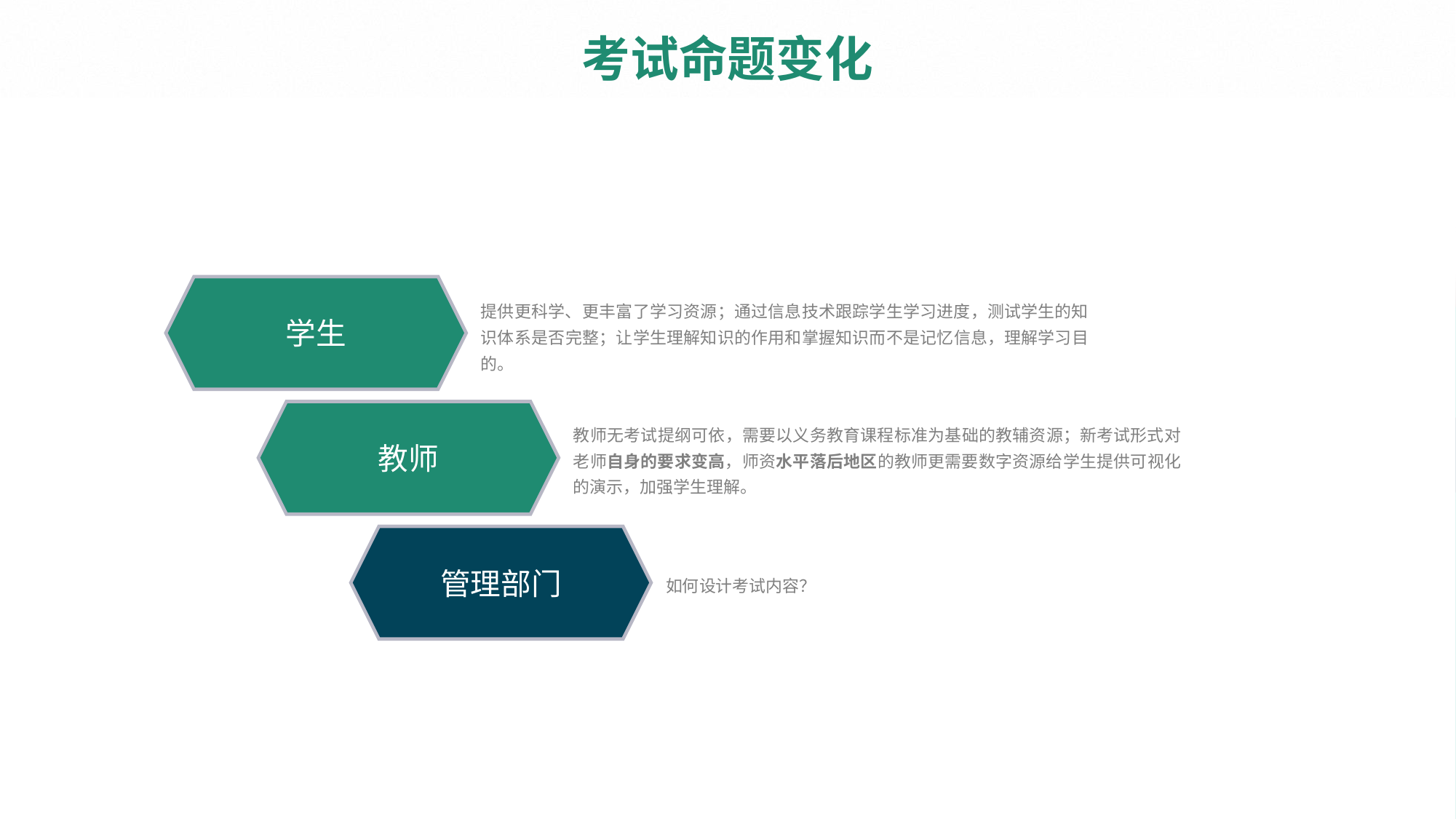

# 考试命题变化
学生
提供更科学、更丰富了学习资源；通过信息技术跟踪学生学习进度，测试学生的知识体系是否完整；让学生理解知识的作用和掌握知识而不是记忆信息，理解学习目的。
教师
教师无考试提纲可依，需要以义务教育课程标准为基础的教辅资源；新考试形式对老师自身的要求变高，师资水平落后地区的教师更需要数字资源给学生提供可视化的演示，加强学生理解。
管理部门
如何设计考试内容？